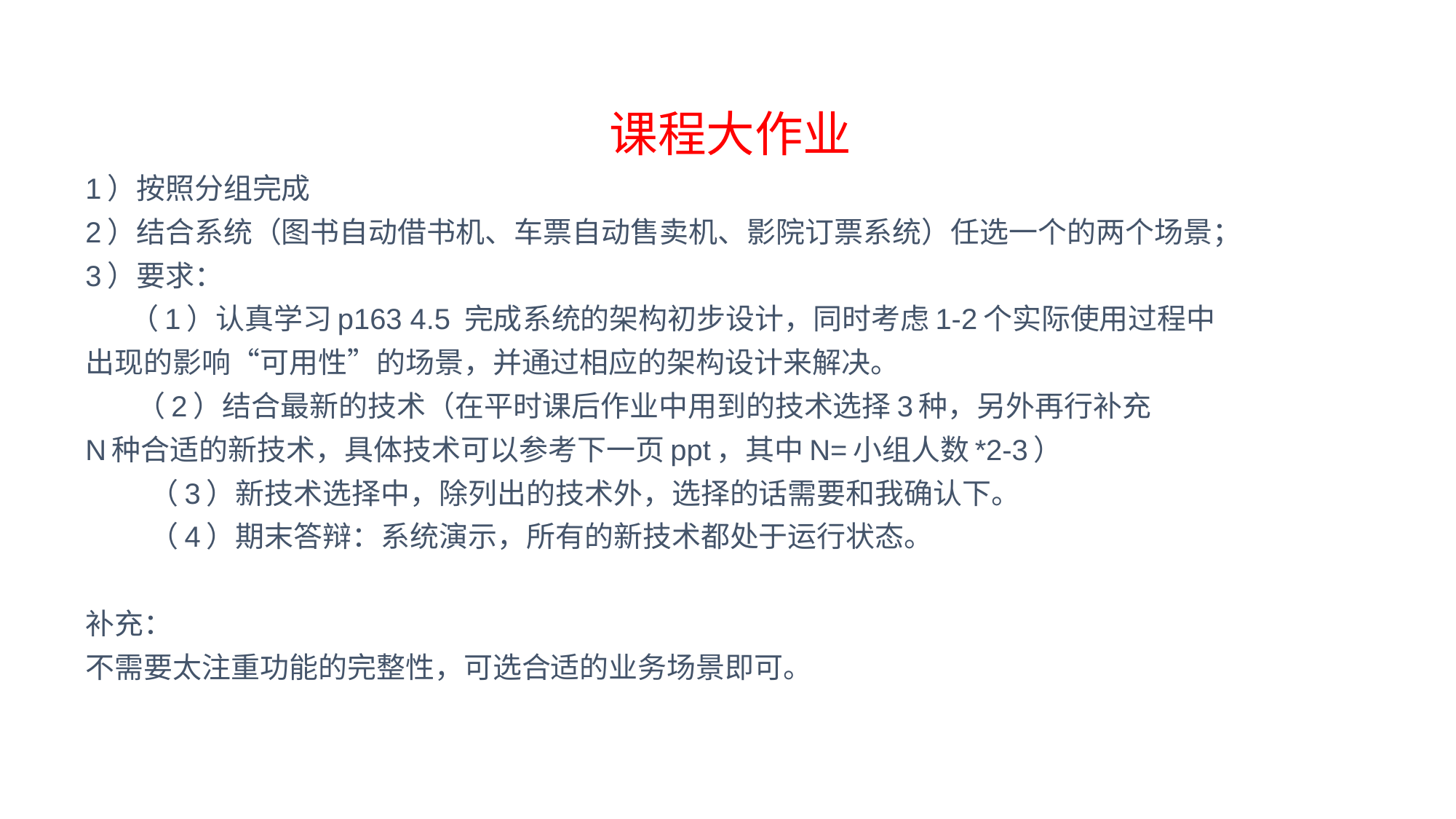

课程大作业
1）按照分组完成
2）结合系统（图书自动借书机、车票自动售卖机、影院订票系统）任选一个的两个场景；
3）要求：
      （1）认真学习p163 4.5 完成系统的架构初步设计，同时考虑1-2个实际使用过程中
出现的影响“可用性”的场景，并通过相应的架构设计来解决。
       （2）结合最新的技术（在平时课后作业中用到的技术选择3种，另外再行补充
N种合适的新技术，具体技术可以参考下一页ppt，其中N=小组人数*2-3）
         （3）新技术选择中，除列出的技术外，选择的话需要和我确认下。
         （4）期末答辩：系统演示，所有的新技术都处于运行状态。

补充：
不需要太注重功能的完整性，可选合适的业务场景即可。